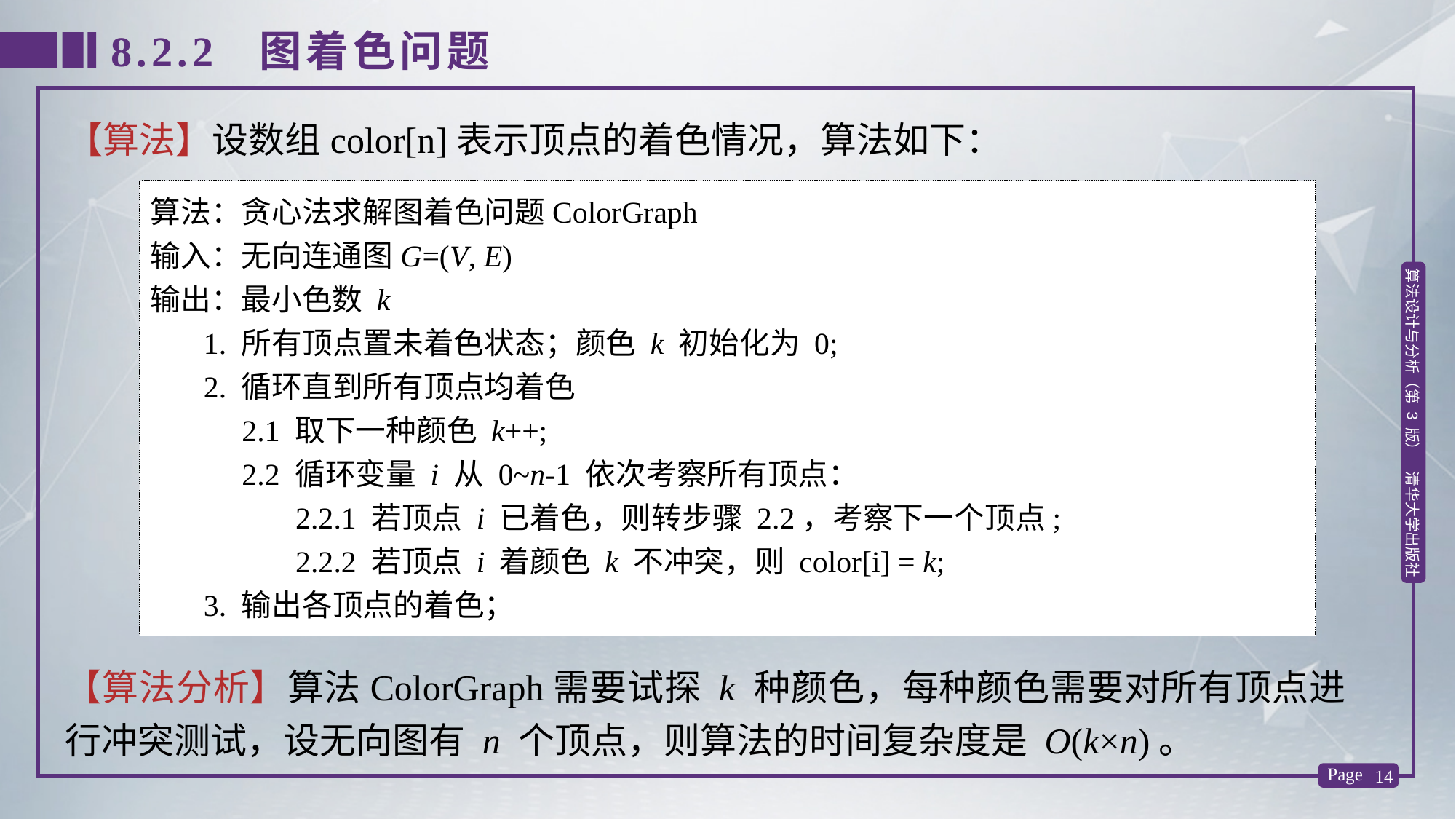

8.2.2  图着色问题
【算法】设数组color[n]表示顶点的着色情况，算法如下：
算法：贪心法求解图着色问题ColorGraph
输入：无向连通图G=(V, E)
输出：最小色数 k
       1. 所有顶点置未着色状态；颜色 k 初始化为 0;
       2. 循环直到所有顶点均着色
            2.1 取下一种颜色 k++;
            2.2 循环变量 i 从 0~n-1 依次考察所有顶点：
                   2.2.1 若顶点 i 已着色，则转步骤 2.2，考察下一个顶点;
                   2.2.2 若顶点 i 着颜色 k 不冲突，则 color[i] = k;
       3. 输出各顶点的着色；
【算法分析】算法ColorGraph需要试探 k 种颜色，每种颜色需要对所有顶点进行冲突测试，设无向图有 n 个顶点，则算法的时间复杂度是 O(k×n)。